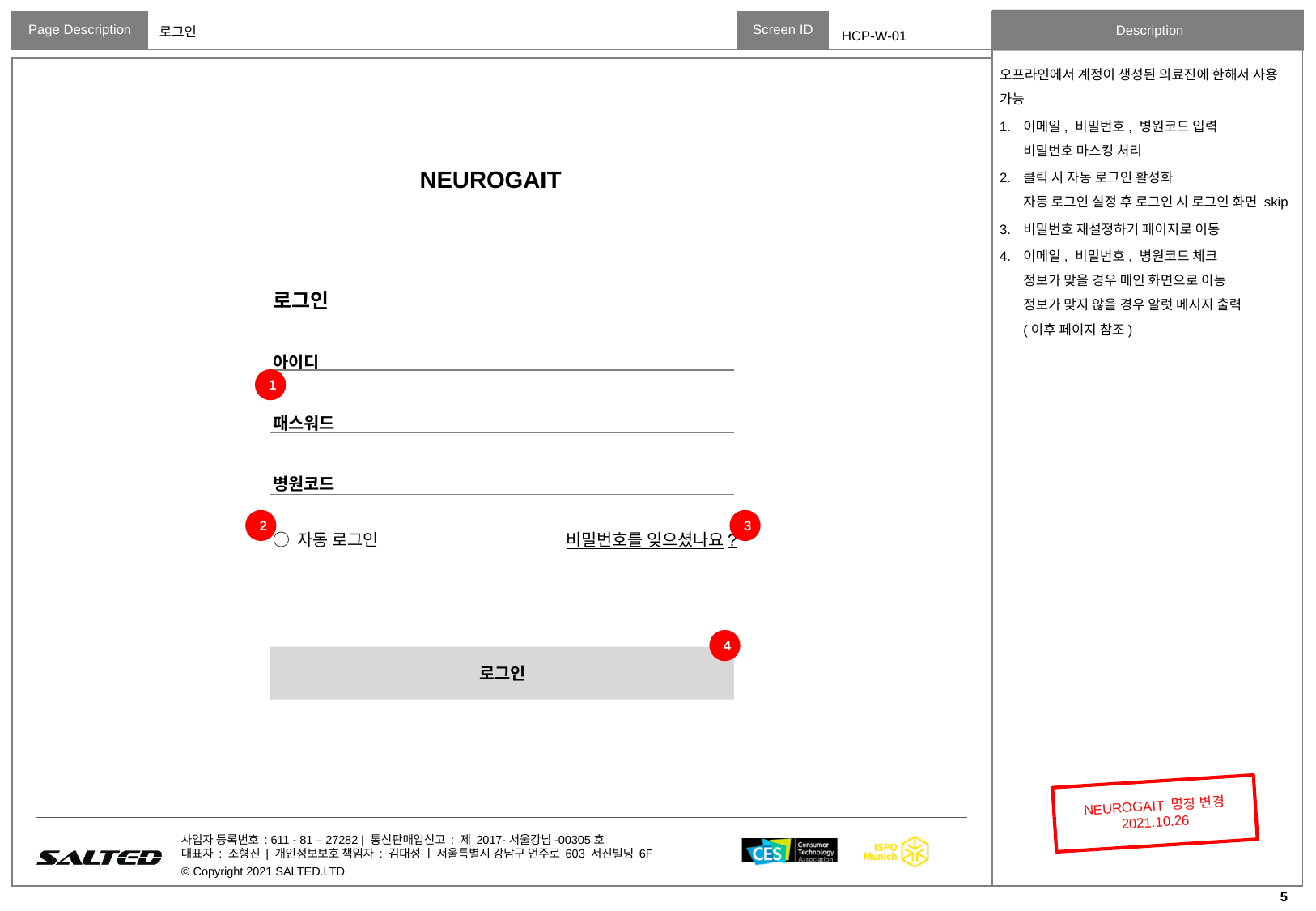

# 로그인
HCP-W-01
오프라인에서 계정이 생성된 의료진에 한해서 사용 가능
이메일, 비밀번호, 병원코드 입력
비밀번호 마스킹 처리
클릭 시 자동 로그인 활성화
자동 로그인 설정 후 로그인 시 로그인 화면 skip
비밀번호 재설정하기 페이지로 이동
이메일, 비밀번호, 병원코드 체크
정보가 맞을 경우 메인 화면으로 이동
정보가 맞지 않을 경우 알럿 메시지 출력
(이후 페이지 참조)
NEUROGAIT
로그인
아이디
패스워드
병원코드
1
2
3
○ 자동 로그인
비밀번호를 잊으셨나요?
4
로그인
NEUROGAIT 명칭 변경
2021.10.26
5